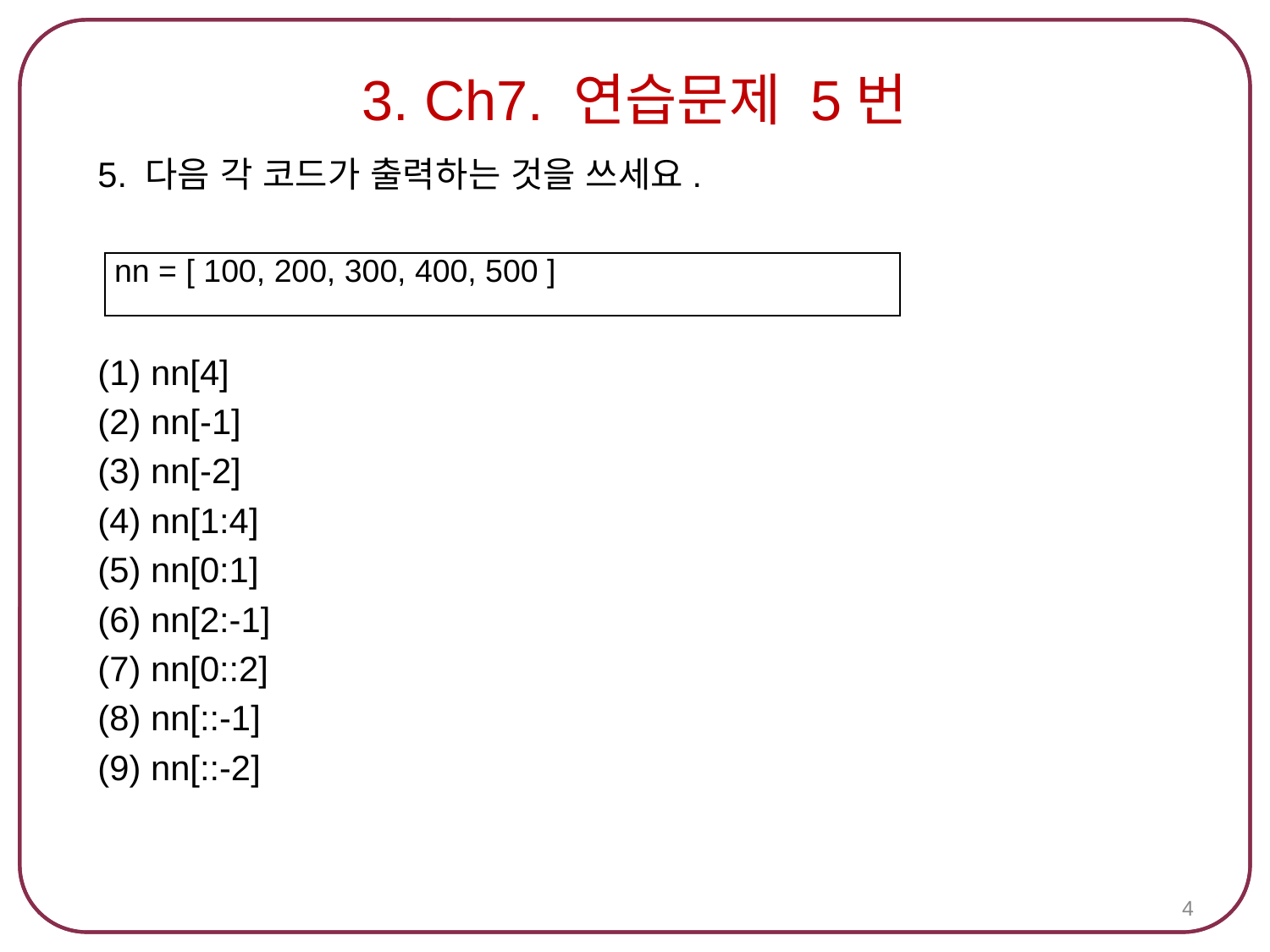

# 3. Ch7. 연습문제 5번
5. 다음 각 코드가 출력하는 것을 쓰세요.

(1) nn[4]
(2) nn[-1]
(3) nn[-2]
(4) nn[1:4]
(5) nn[0:1]
(6) nn[2:-1]
(7) nn[0::2]
(8) nn[::-1]
(9) nn[::-2]

| nn = [ 100, 200, 300, 400, 500 ] |
| --- |

4